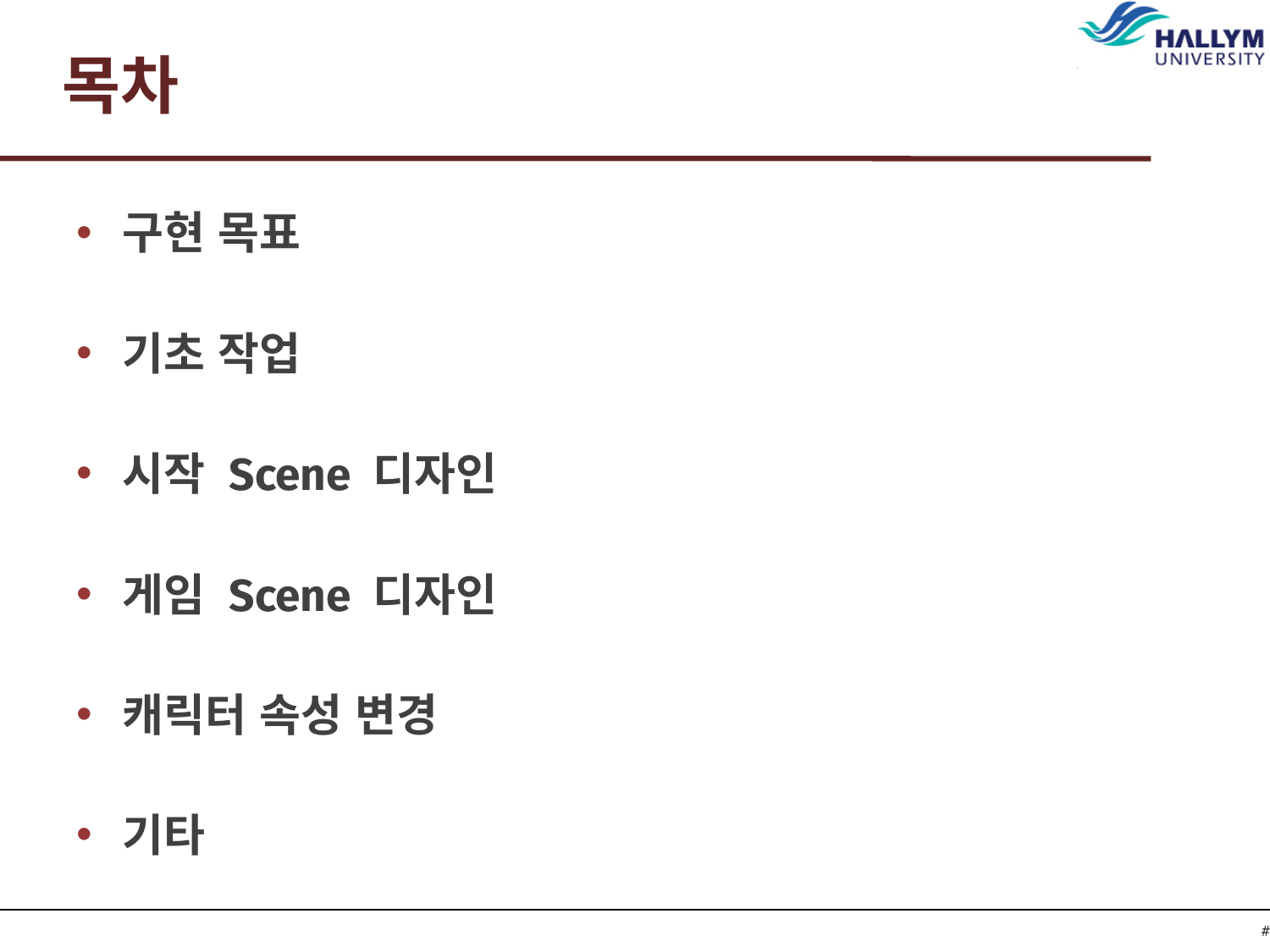

# 목차
구현 목표

기초 작업

시작 Scene 디자인

게임 Scene 디자인

캐릭터 속성 변경

기타